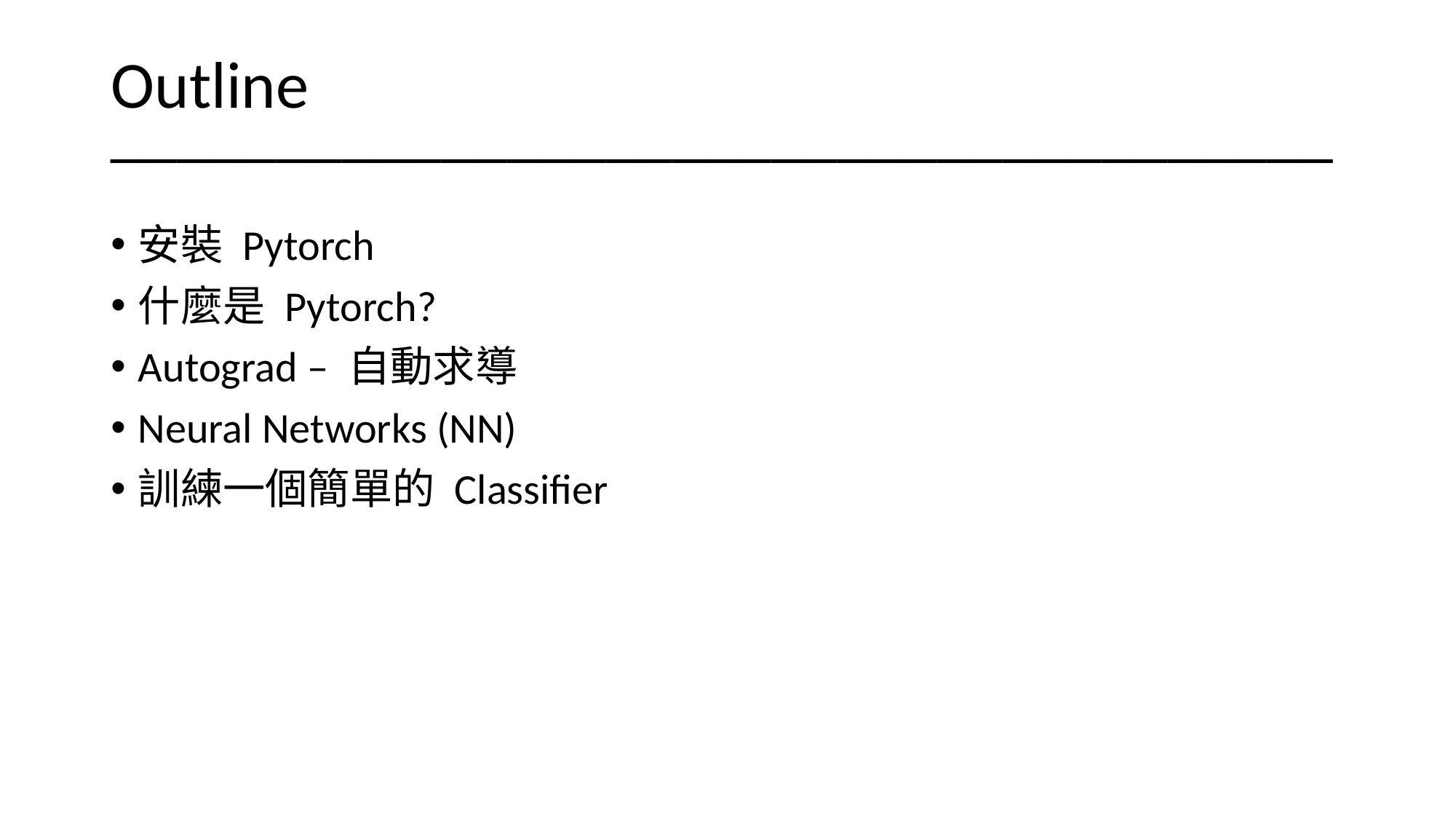

# Outline ─────────────────────────────────────
安裝 Pytorch
什麼是 Pytorch?
Autograd – 自動求導
Neural Networks (NN)
訓練一個簡單的 Classifier